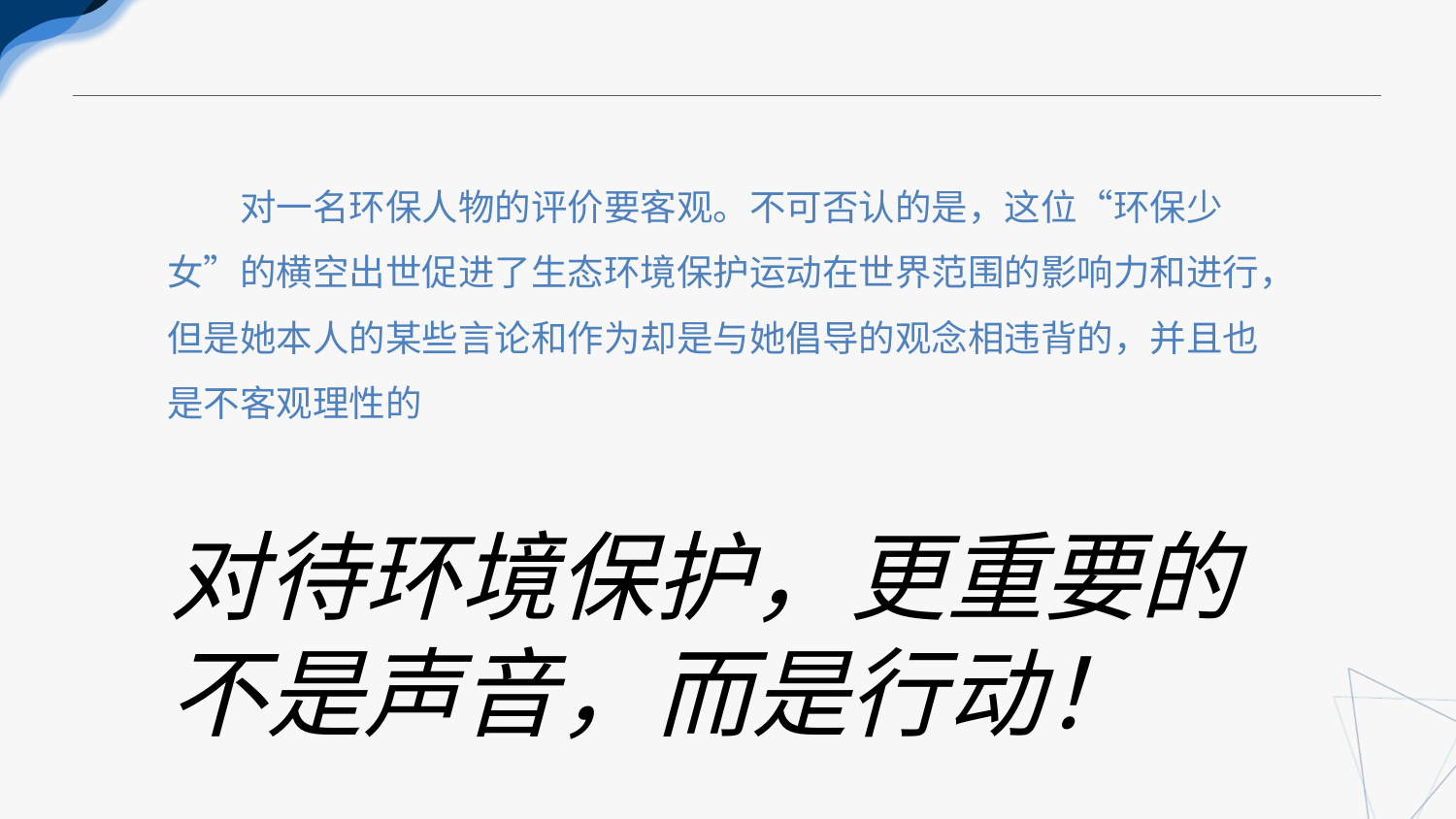

对一名环保人物的评价要客观。不可否认的是，这位“环保少女”的横空出世促进了生态环境保护运动在世界范围的影响力和进行，但是她本人的某些言论和作为却是与她倡导的观念相违背的，并且也是不客观理性的

对待环境保护，更重要的不是声音，而是行动！